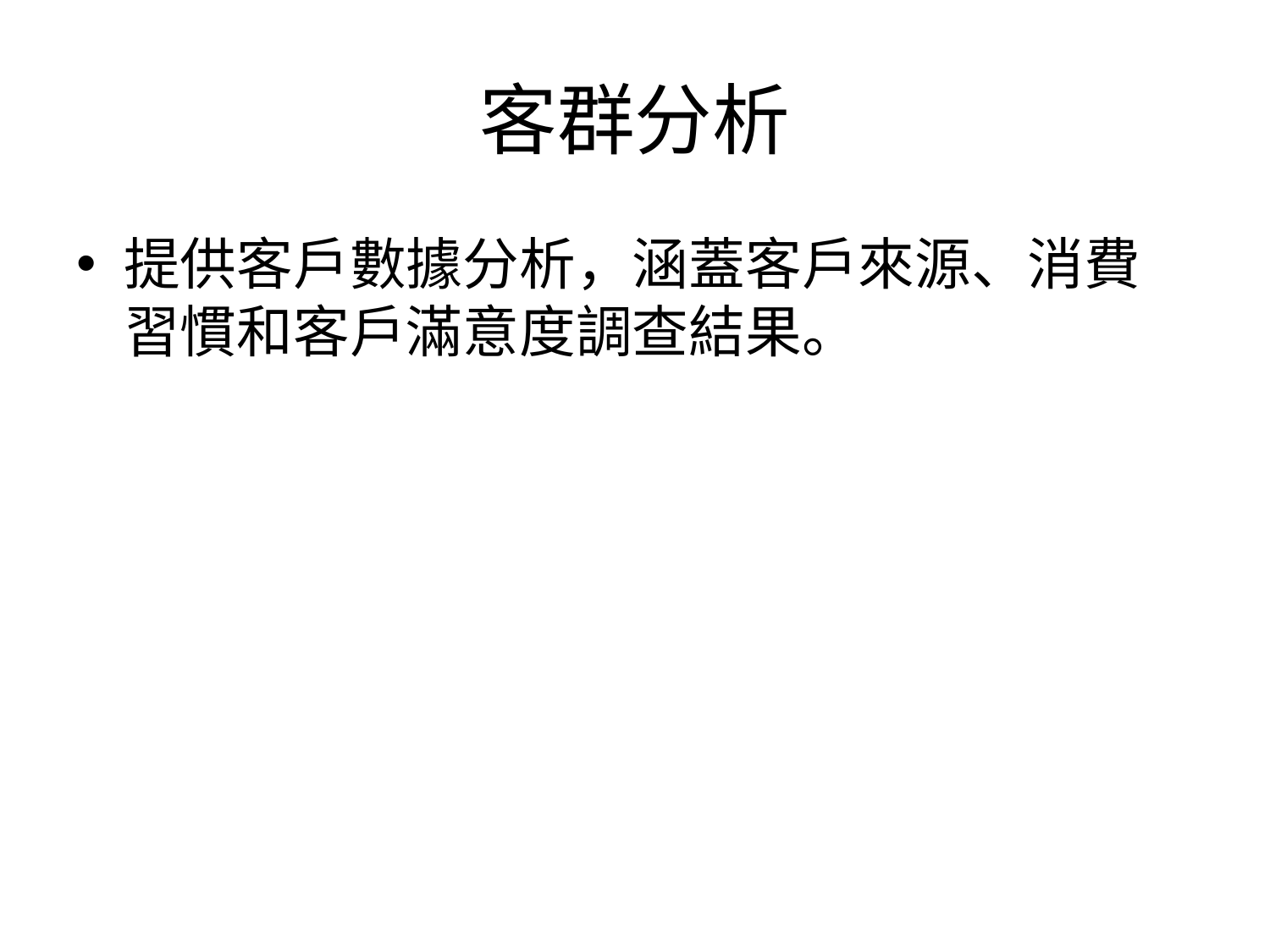

# 客群分析
提供客戶數據分析，涵蓋客戶來源、消費習慣和客戶滿意度調查結果。